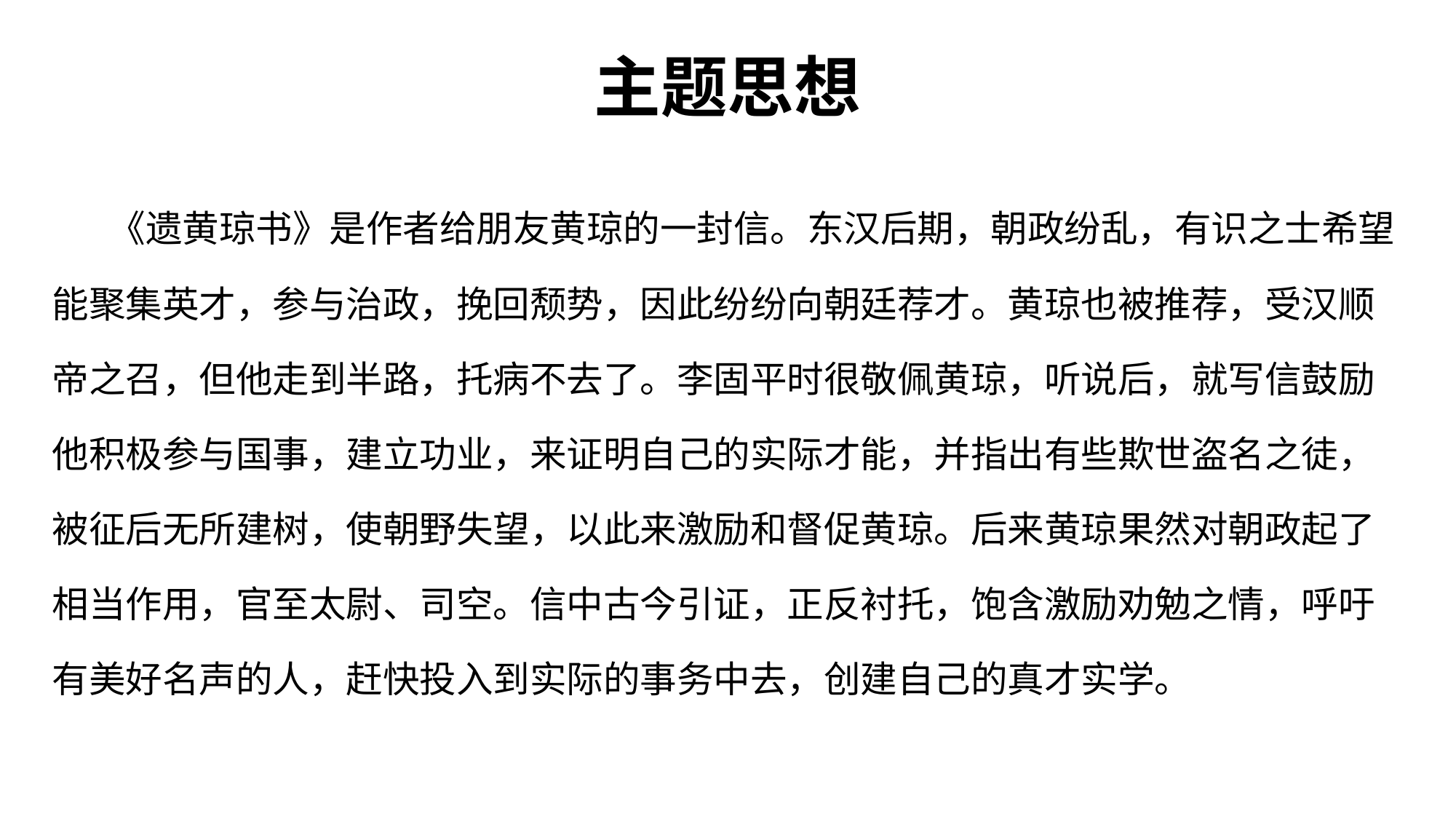

# 主题思想
      《遗黄琼书》是作者给朋友黄琼的一封信。东汉后期，朝政纷乱，有识之士希望能聚集英才，参与治政，挽回颓势，因此纷纷向朝廷荐才。黄琼也被推荐，受汉顺帝之召，但他走到半路，托病不去了。李固平时很敬佩黄琼，听说后，就写信鼓励他积极参与国事，建立功业，来证明自己的实际才能，并指出有些欺世盗名之徒，被征后无所建树，使朝野失望，以此来激励和督促黄琼。后来黄琼果然对朝政起了相当作用，官至太尉、司空。信中古今引证，正反衬托，饱含激励劝勉之情，呼吁有美好名声的人，赶快投入到实际的事务中去，创建自己的真才实学。